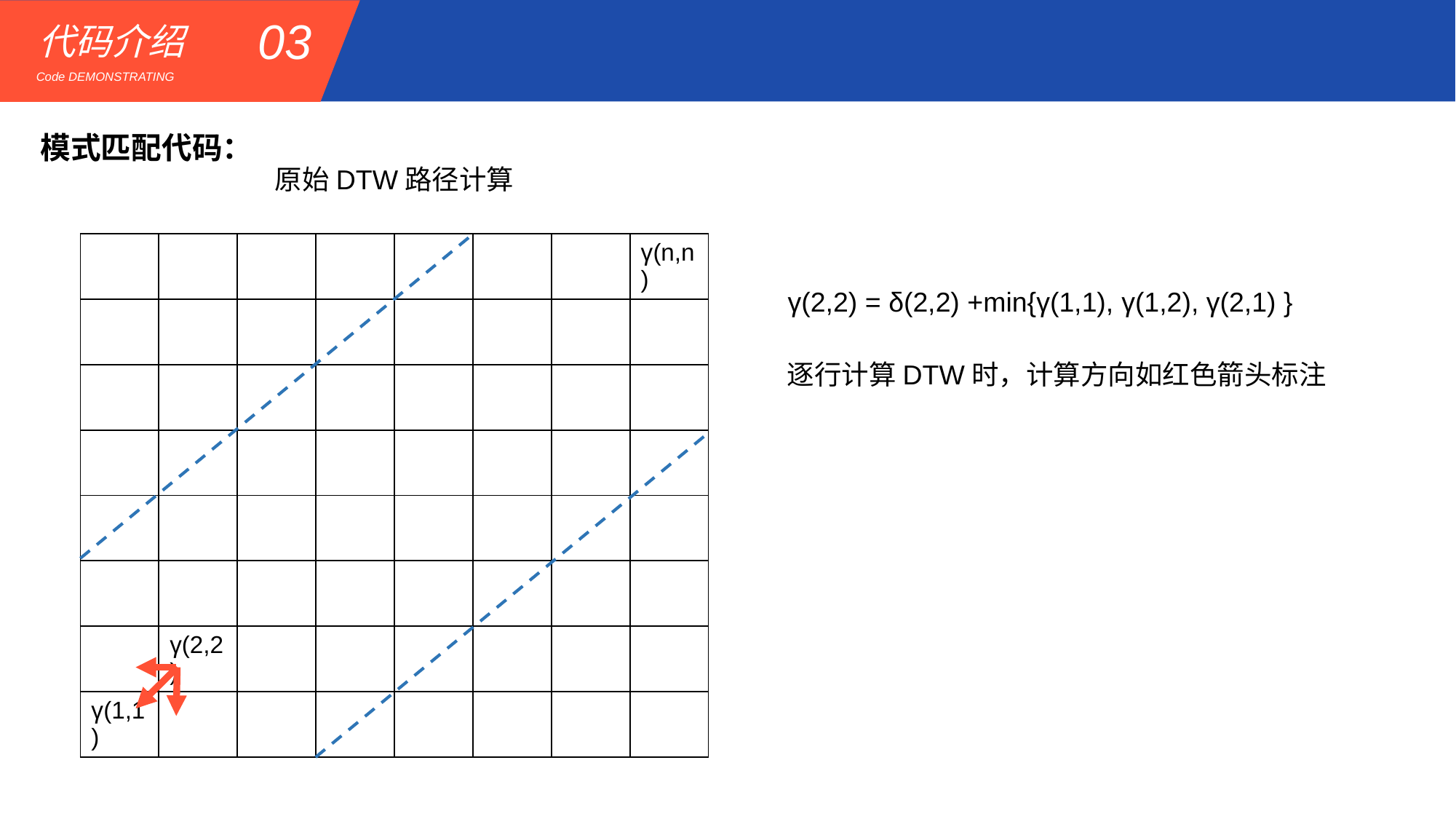

03
代码介绍
Code DEMONSTRATING
模式匹配代码：
原始DTW路径计算
|  |  |  |  |  |  |  | γ(n,n) |
| --- | --- | --- | --- | --- | --- | --- | --- |
|  |  |  |  |  |  |  |  |
|  |  |  |  |  |  |  |  |
|  |  |  |  |  |  |  |  |
|  |  |  |  |  |  |  |  |
|  |  |  |  |  |  |  |  |
|  | γ(2,2) |  |  |  |  |  |  |
| γ(1,1) |  |  |  |  |  |  |  |
γ(2,2) = δ(2,2) +min{γ(1,1), γ(1,2), γ(2,1) }
逐行计算DTW时，计算方向如红色箭头标注